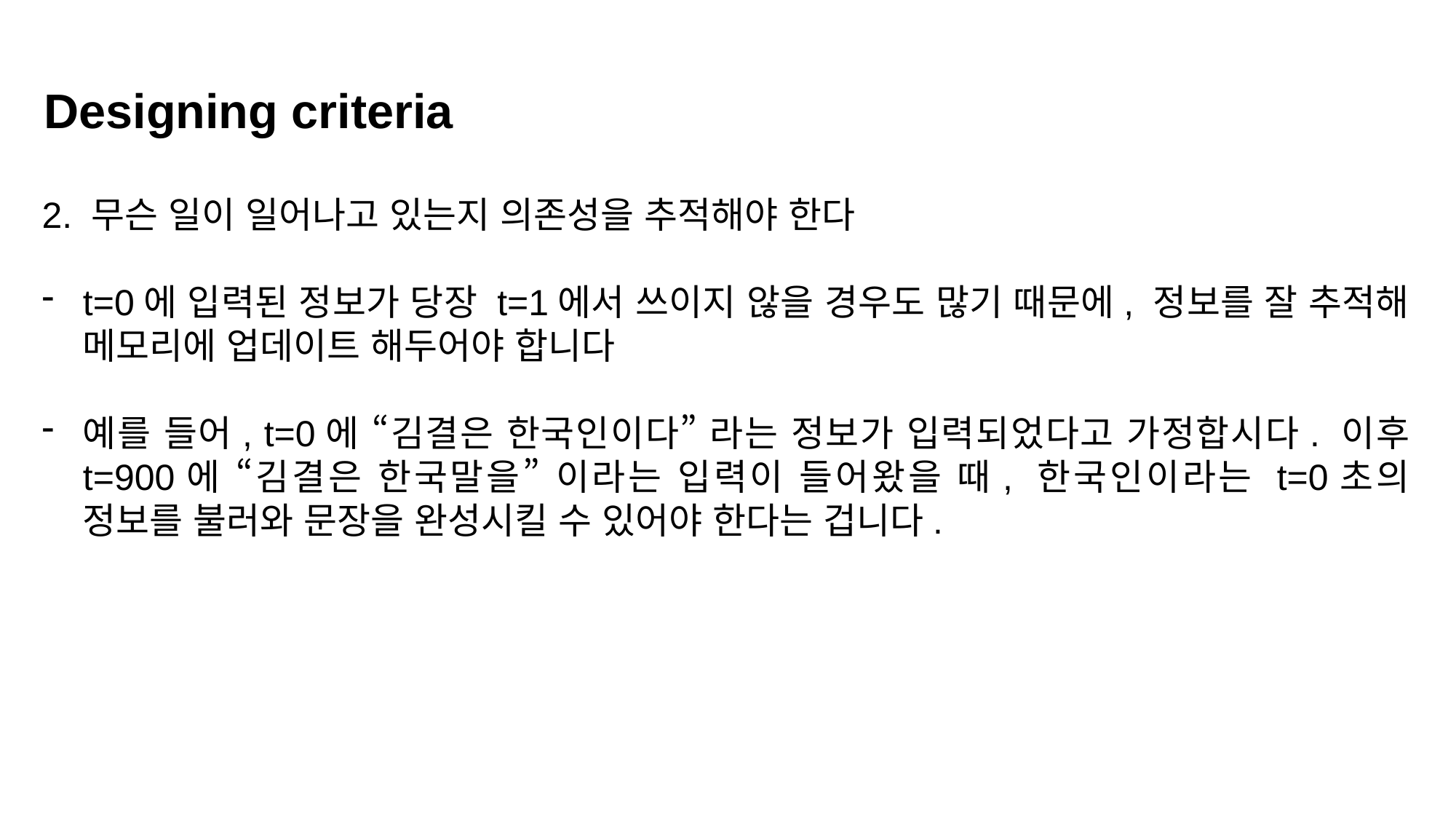

Designing criteria
2. 무슨 일이 일어나고 있는지 의존성을 추적해야 한다

t=0에 입력된 정보가 당장 t=1에서 쓰이지 않을 경우도 많기 때문에, 정보를 잘 추적해 메모리에 업데이트 해두어야 합니다

예를 들어, t=0에 “김결은 한국인이다” 라는 정보가 입력되었다고 가정합시다. 이후 t=900에 “김결은 한국말을” 이라는 입력이 들어왔을 때, 한국인이라는 t=0초의 정보를 불러와 문장을 완성시킬 수 있어야 한다는 겁니다.